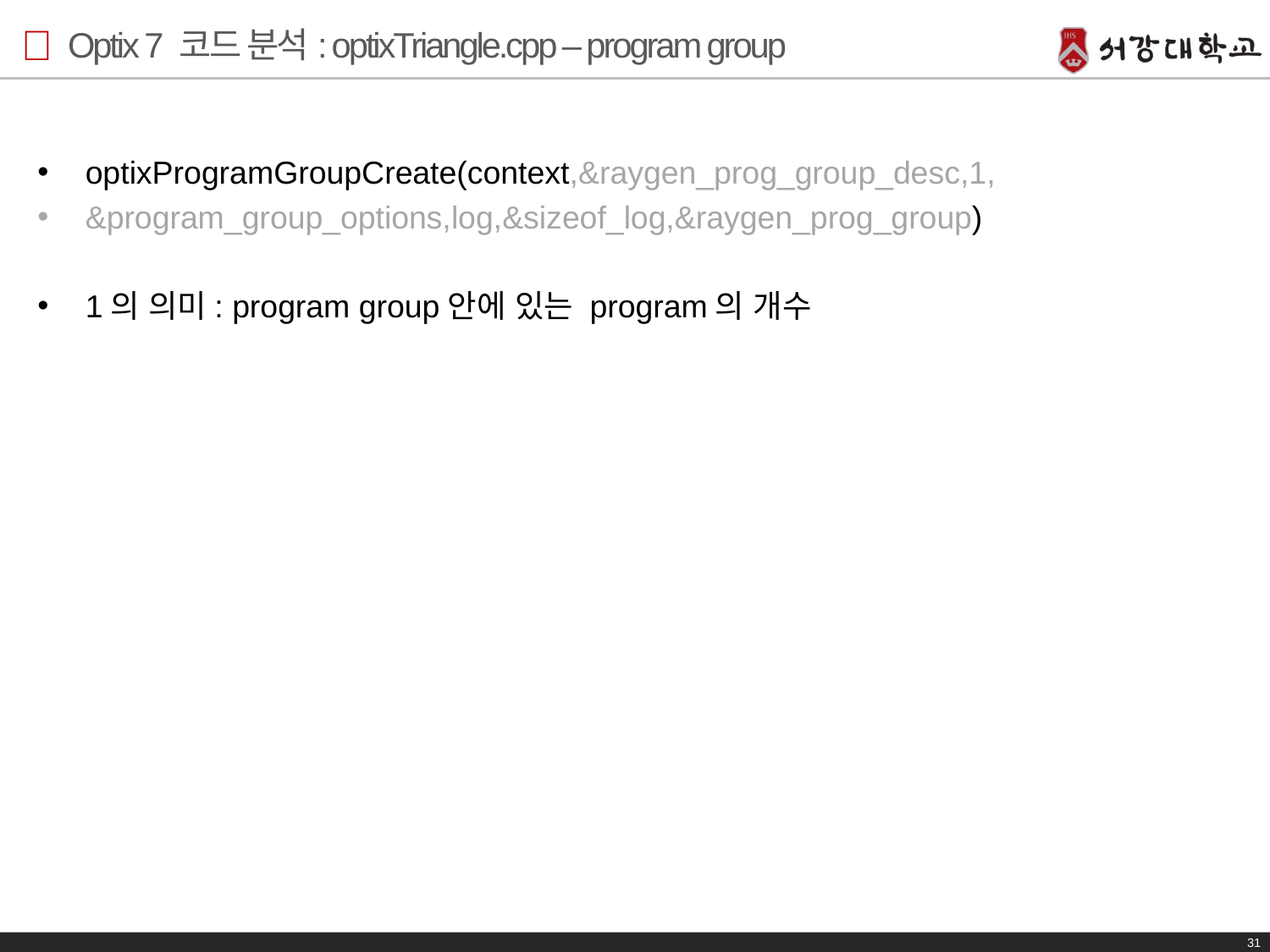

# Optix 7 코드 분석: optixTriangle.cpp – program group
optixProgramGroupCreate(context,&raygen_prog_group_desc,1,
&program_group_options,log,&sizeof_log,&raygen_prog_group)

1의 의미: program group안에 있는 program의 개수
31